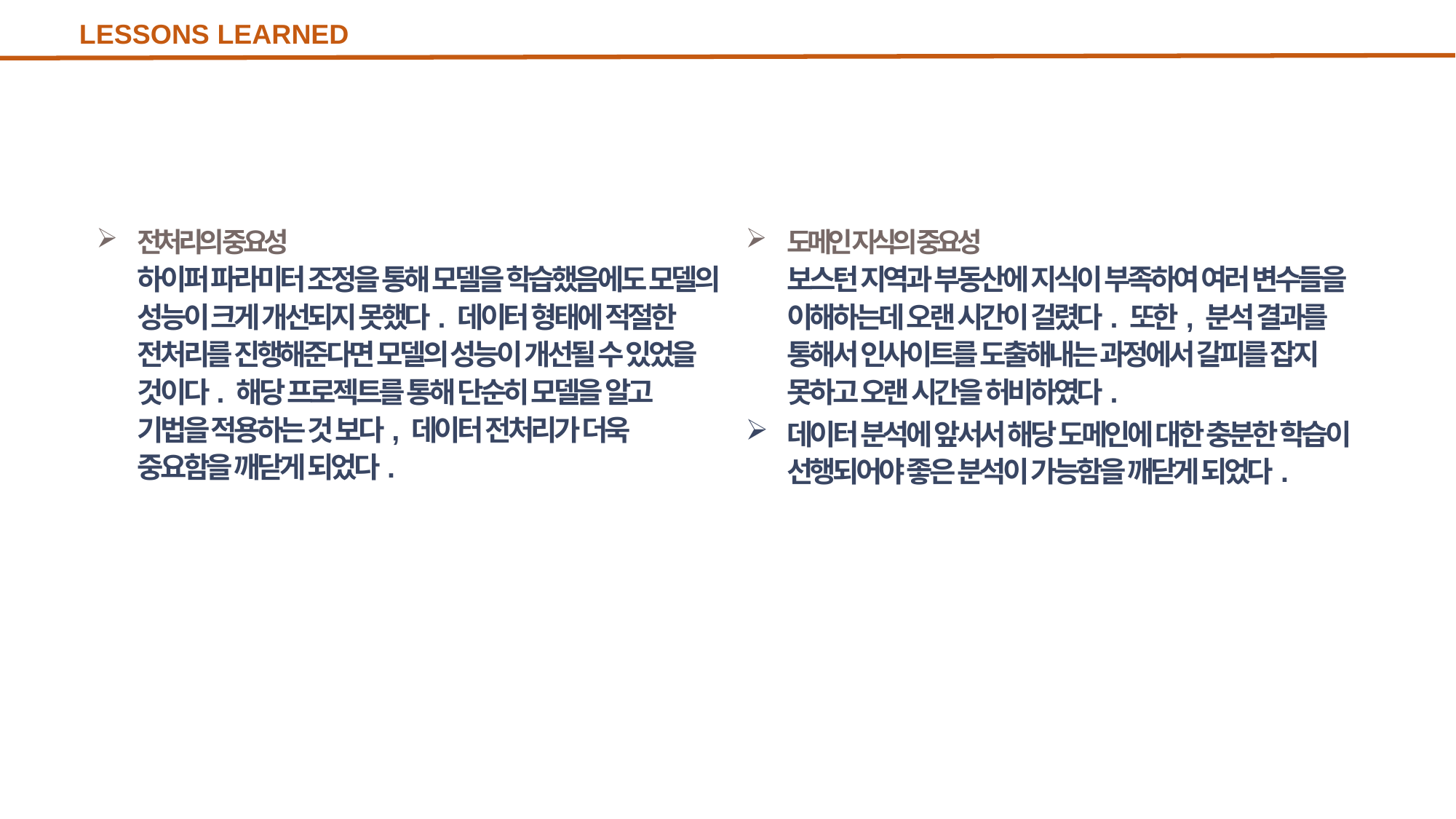

LESSONS LEARNED
전처리의 중요성
하이퍼 파라미터 조정을 통해 모델을 학습했음에도 모델의 성능이 크게 개선되지 못했다. 데이터 형태에 적절한 전처리를 진행해준다면 모델의 성능이 개선될 수 있었을 것이다. 해당 프로젝트를 통해 단순히 모델을 알고 기법을 적용하는 것 보다, 데이터 전처리가 더욱 중요함을 깨닫게 되었다.
도메인 지식의 중요성
보스턴 지역과 부동산에 지식이 부족하여 여러 변수들을 이해하는데 오랜 시간이 걸렸다. 또한, 분석 결과를 통해서 인사이트를 도출해내는 과정에서 갈피를 잡지 못하고 오랜 시간을 허비하였다.
데이터 분석에 앞서서 해당 도메인에 대한 충분한 학습이 선행되어야 좋은 분석이 가능함을 깨닫게 되었다.